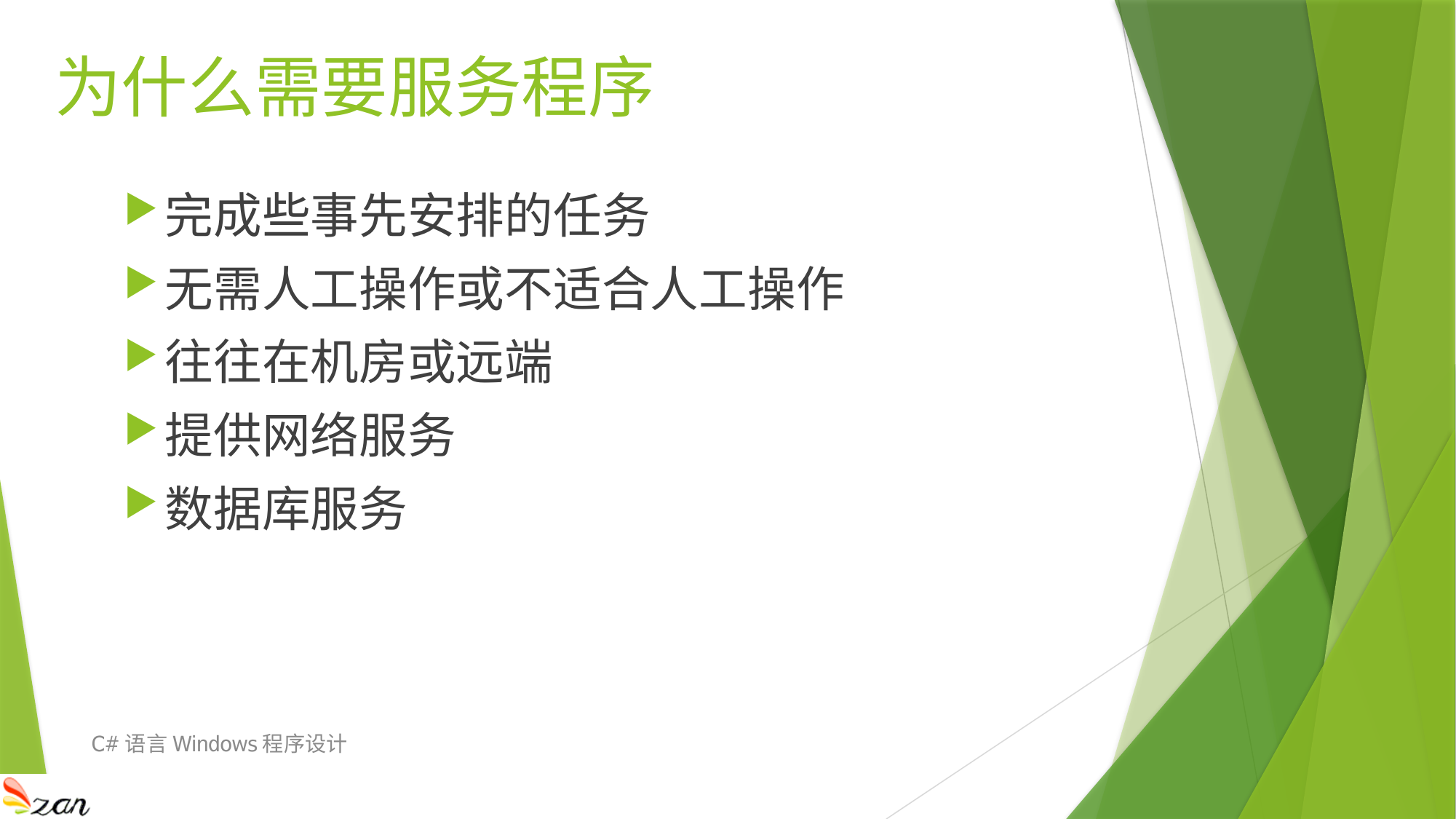

# 为什么需要服务程序
完成些事先安排的任务
无需人工操作或不适合人工操作
往往在机房或远端
提供网络服务
数据库服务
C#语言Windows程序设计